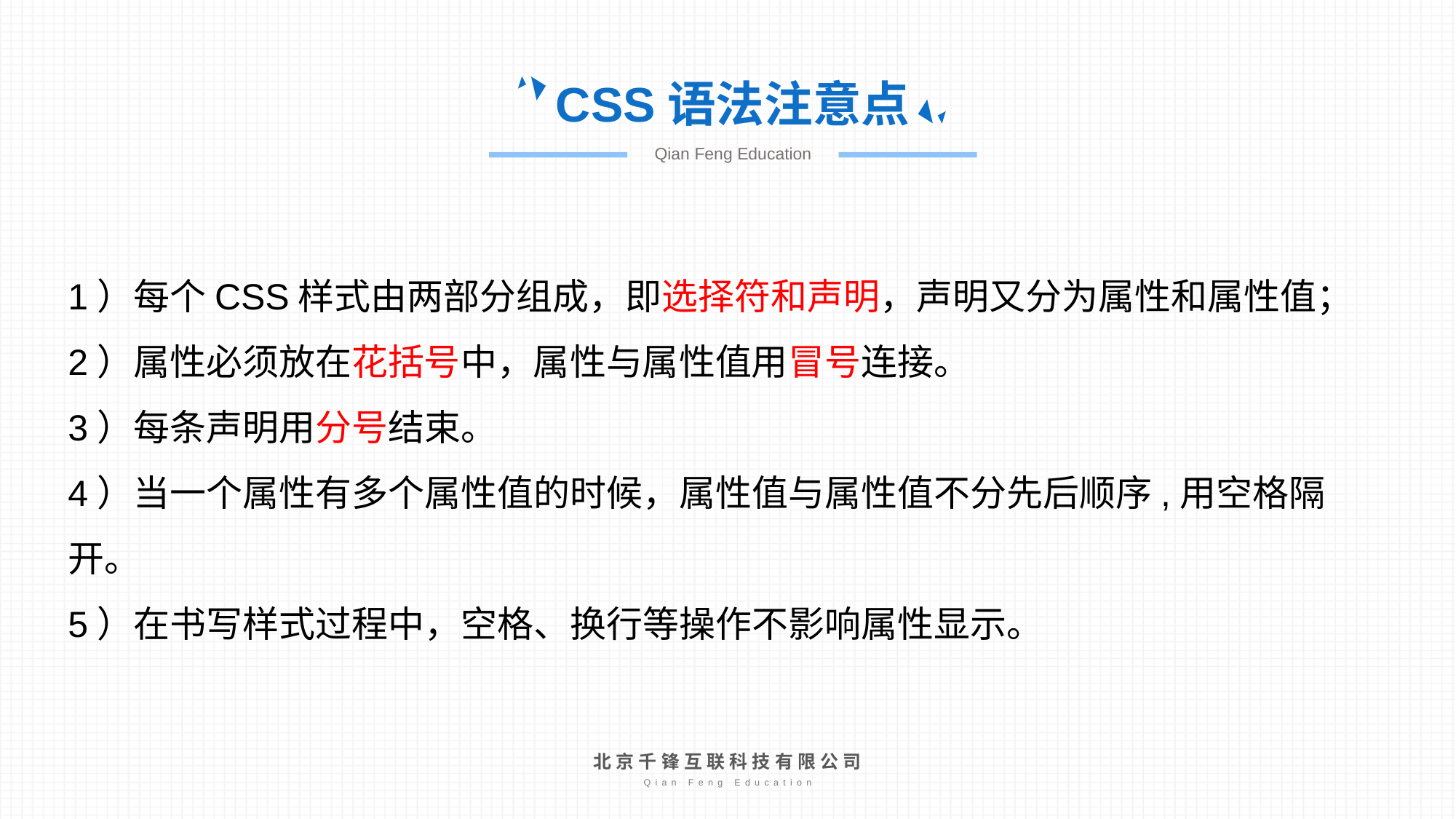

CSS语法注意点

Qian Feng Education

1）每个CSS样式由两部分组成，即选择符和声明，声明又分为属性和属性值；
2）属性必须放在花括号中，属性与属性值用冒号连接。
3）每条声明用分号结束。
4）当一个属性有多个属性值的时候，属性值与属性值不分先后顺序,用空格隔开。
5）在书写样式过程中，空格、换行等操作不影响属性显示。
北京千锋互联科技有限公司
Qian Feng Education